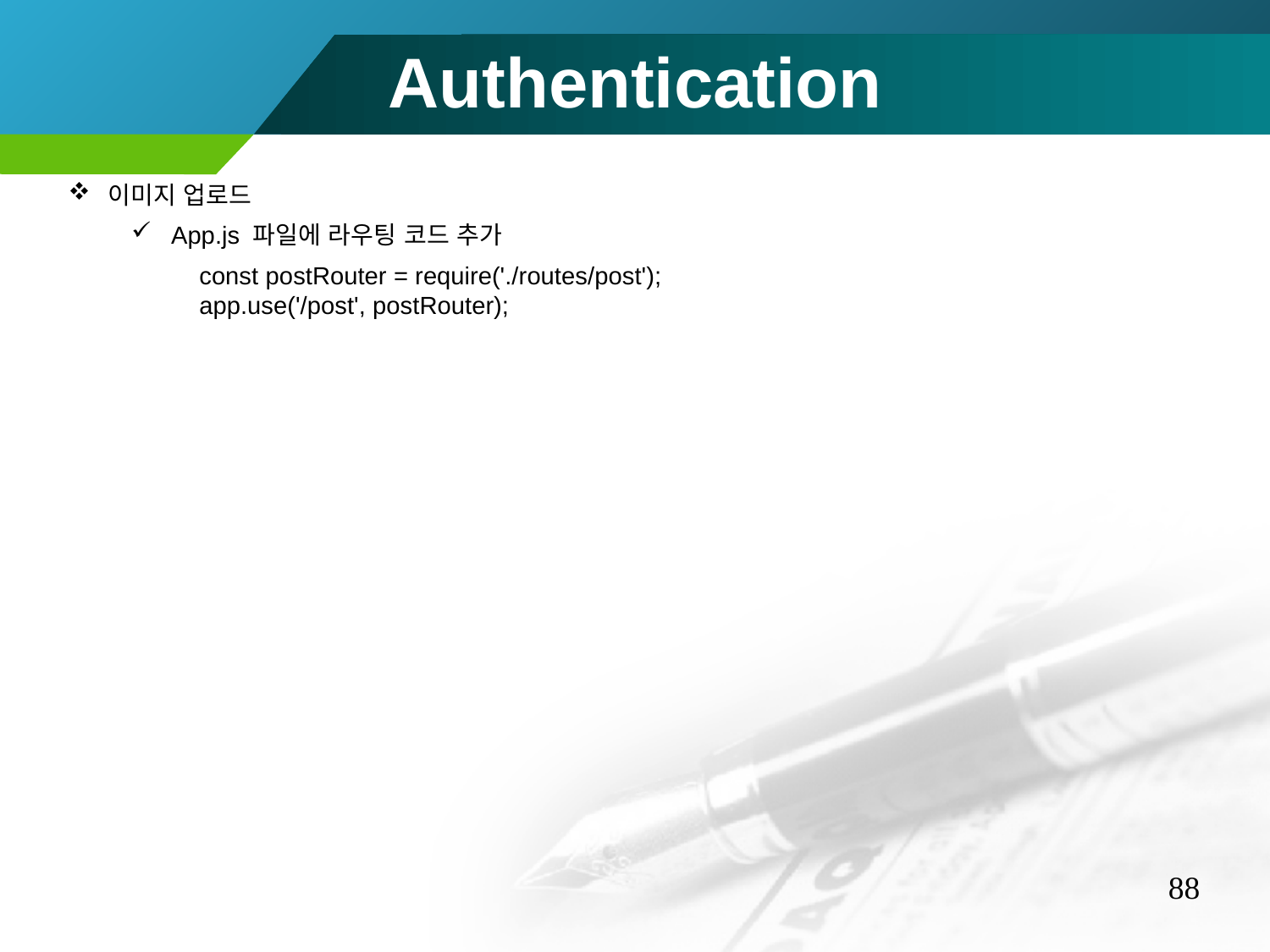

Authentication
이미지 업로드
App.js 파일에 라우팅 코드 추가
const postRouter = require('./routes/post');
app.use('/post', postRouter);
88